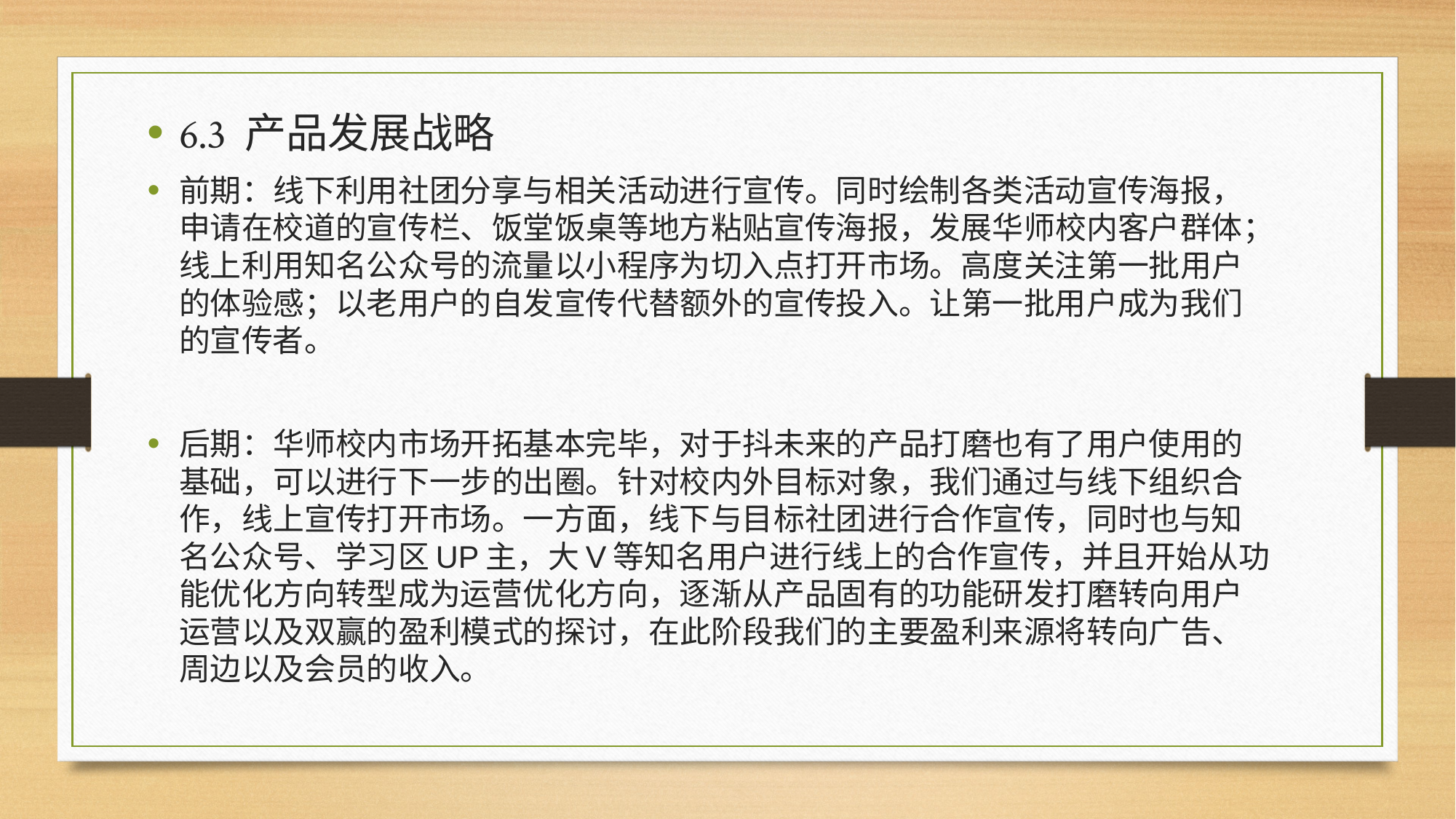

6.3 产品发展战略
前期：线下利用社团分享与相关活动进行宣传。同时绘制各类活动宣传海报，申请在校道的宣传栏、饭堂饭桌等地方粘贴宣传海报，发展华师校内客户群体；线上利用知名公众号的流量以小程序为切入点打开市场。高度关注第一批用户的体验感；以老用户的自发宣传代替额外的宣传投入。让第一批用户成为我们的宣传者。

后期：华师校内市场开拓基本完毕，对于抖未来的产品打磨也有了用户使用的基础，可以进行下一步的出圈。针对校内外目标对象，我们通过与线下组织合作，线上宣传打开市场。一方面，线下与目标社团进行合作宣传，同时也与知名公众号、学习区UP主，大V等知名用户进行线上的合作宣传，并且开始从功能优化方向转型成为运营优化方向，逐渐从产品固有的功能研发打磨转向用户运营以及双赢的盈利模式的探讨，在此阶段我们的主要盈利来源将转向广告、周边以及会员的收入。